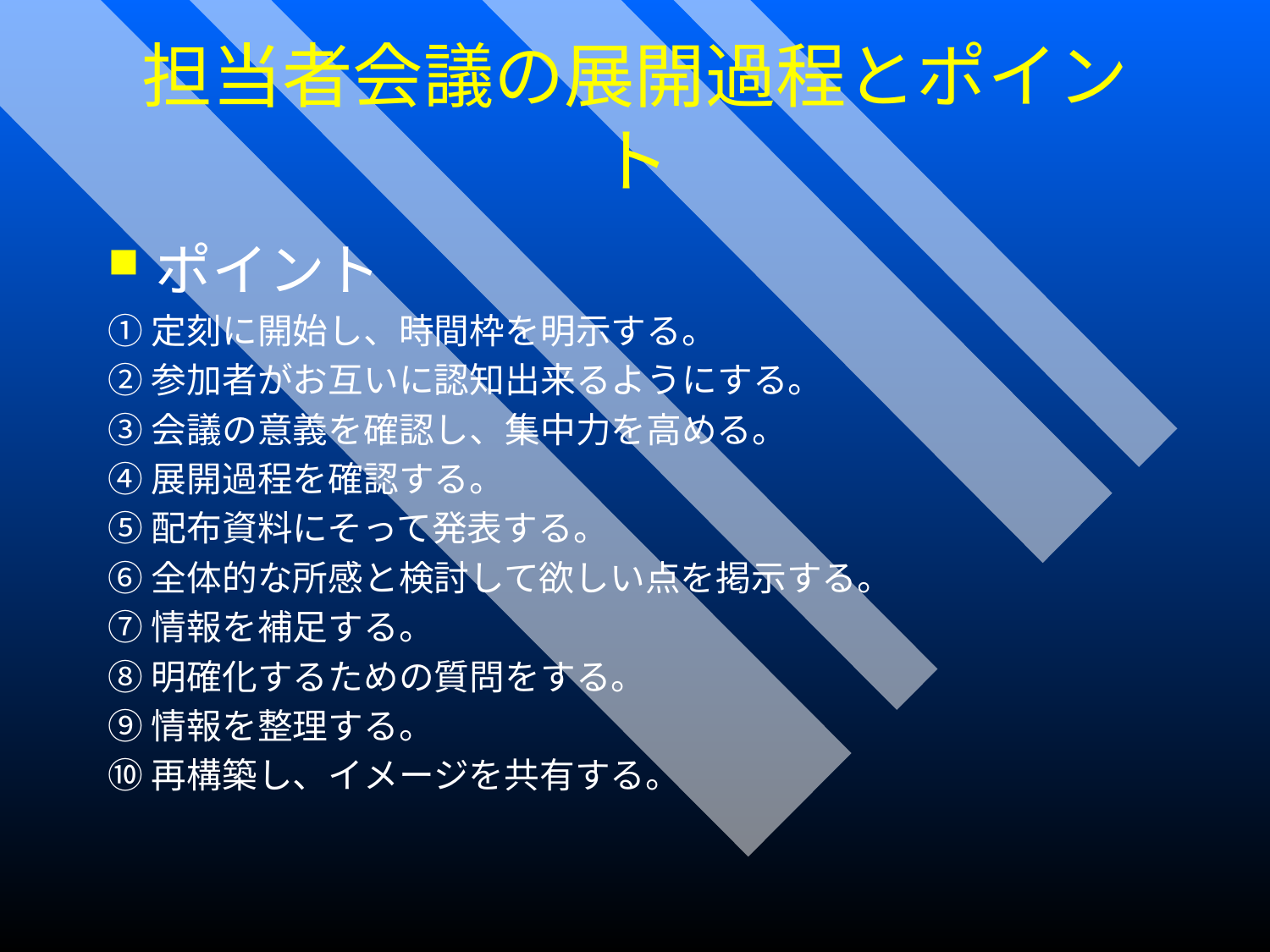

担当者会議の展開過程とポイント
ポイント
①定刻に開始し、時間枠を明示する。
②参加者がお互いに認知出来るようにする。
③会議の意義を確認し、集中力を高める。
④展開過程を確認する。
⑤配布資料にそって発表する。
⑥全体的な所感と検討して欲しい点を掲示する。
⑦情報を補足する。
⑧明確化するための質問をする。
⑨情報を整理する。
⑩再構築し、イメージを共有する。